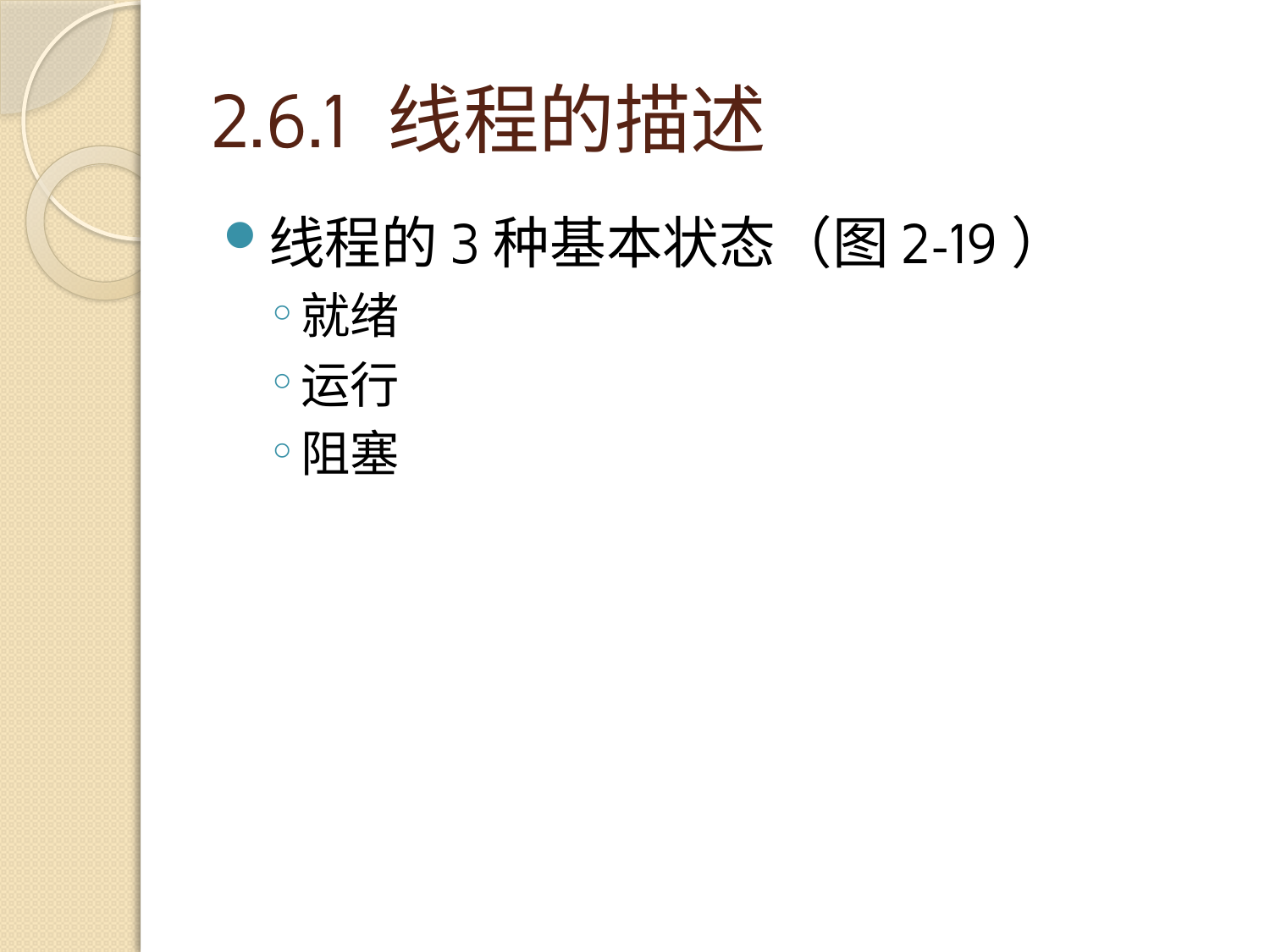

# 2.6.1 线程的描述
线程的3种基本状态（图2-19）
就绪
运行
阻塞